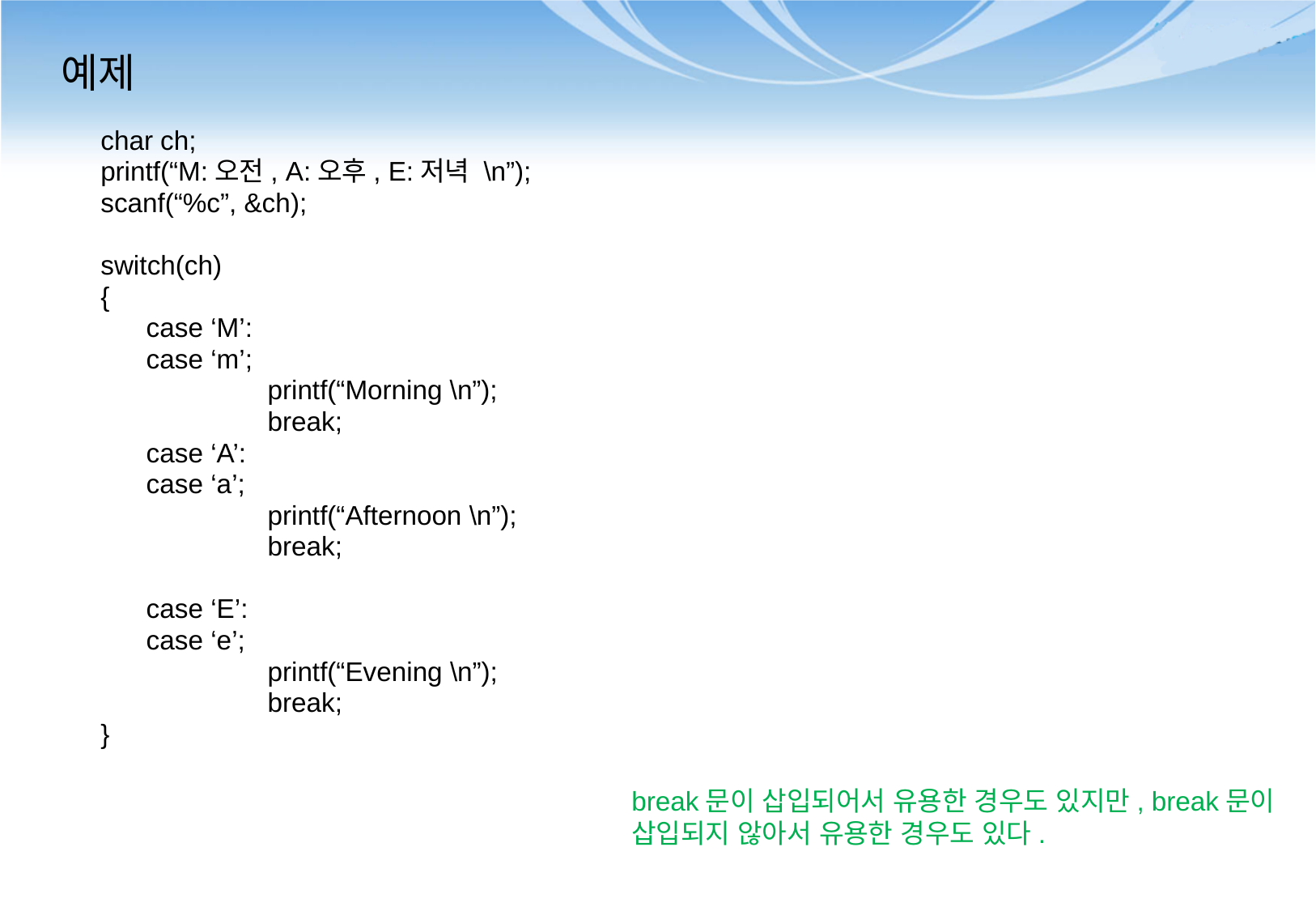

# 예제
char ch;
printf(“M:오전, A:오후, E:저녁 \n”);
scanf(“%c”, &ch);

switch(ch)
{
	case ‘M’:
	case ‘m’;
		printf(“Morning \n”);
		break;
	case ‘A’:
	case ‘a’;
		printf(“Afternoon \n”);
		break;

	case ‘E’:
	case ‘e’;
		printf(“Evening \n”);
		break;
}
break문이 삽입되어서 유용한 경우도 있지만, break문이 삽입되지 않아서 유용한 경우도 있다.